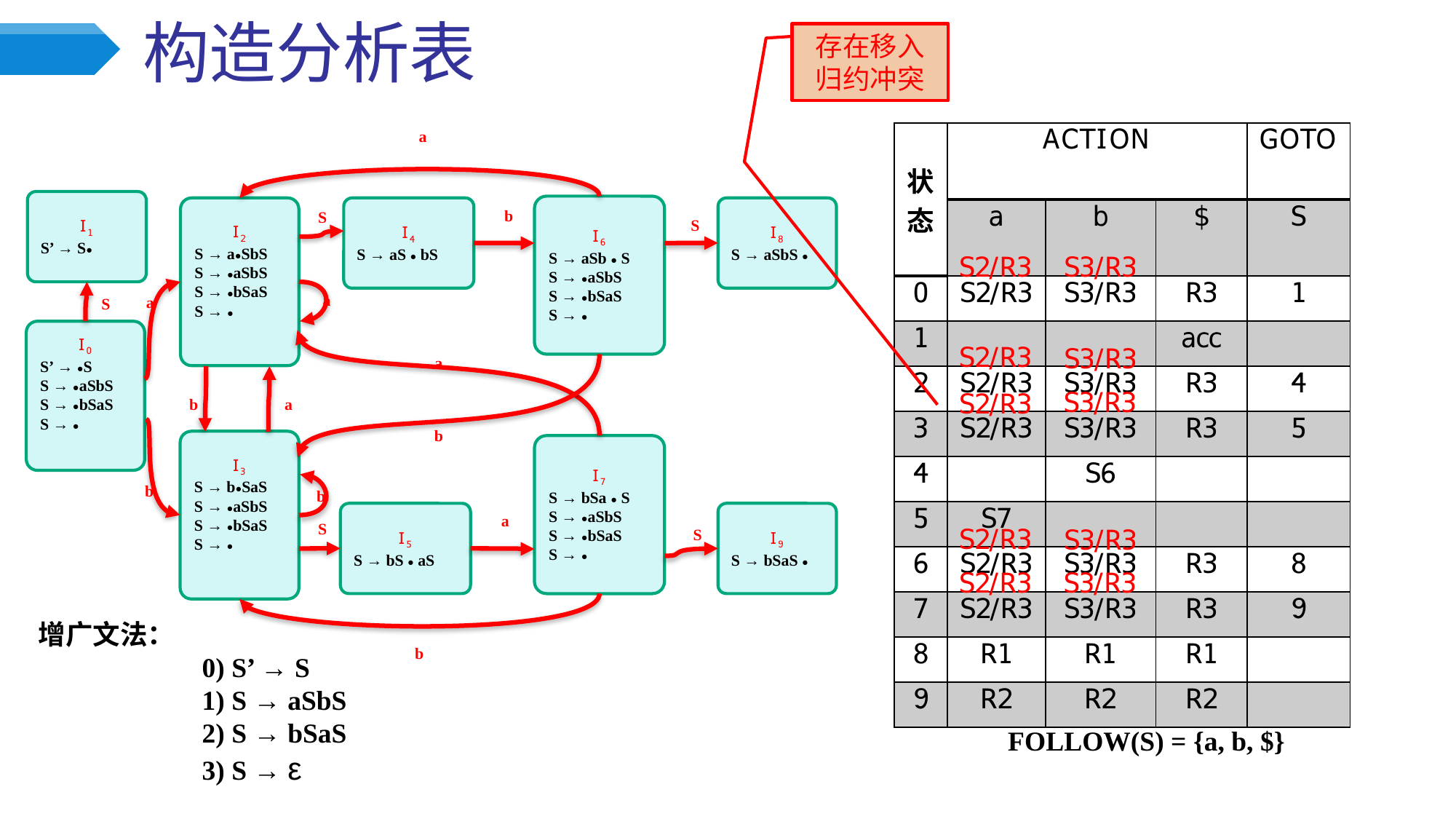

# 构造分析表
存在移入归约冲突
a
| 状态 | ACTION |  |  | GOTO |
| --- | --- | --- | --- | --- |
|  | a | b | $ | S |
| 0 | S2/R3 | S3/R3 | R3 | 1 |
| 1 |  |  | acc |  |
| 2 | S2/R3 | S3/R3 | R3 | 4 |
| 3 | S2/R3 | S3/R3 | R3 | 5 |
| 4 |  | S6 |  |  |
| 5 | S7 |  |  |  |
| 6 | S2/R3 | S3/R3 | R3 | 8 |
| 7 | S2/R3 | S3/R3 | R3 | 9 |
| 8 | R1 | R1 | R1 |  |
| 9 | R2 | R2 | R2 |  |

I1
S’ → S●

I6
S → aSb ● S
S → ●aSbS
S → ●bSaS
S → ●

I2
S → a●SbS
S → ●aSbS
S → ●bSaS
S → ●

I8
S → aSbS ●

I4
S → aS ● bS

b
S
S
S2/R3
S3/R3
S2/R3
S3/R3
S3/R3
S2/R3
S2/R3
S3/R3
S2/R3
S3/R3
a
a
S

I0
S’ → ●S
S → ●aSbS
S → ●bSaS
S → ●

a
b
a
b

I3
S → b●SaS
S → ●aSbS
S → ●bSaS
S → ●

I7
S → bSa ● S
S → ●aSbS
S → ●bSaS
S → ●

b
b

I5
S → bS ● aS

I9
S → bSaS ●
a
S
S
增广文法：
0) S’ → S
1) S → aSbS
2) S → bSaS
3) S → ε

b
FOLLOW(S) = {a, b, $}